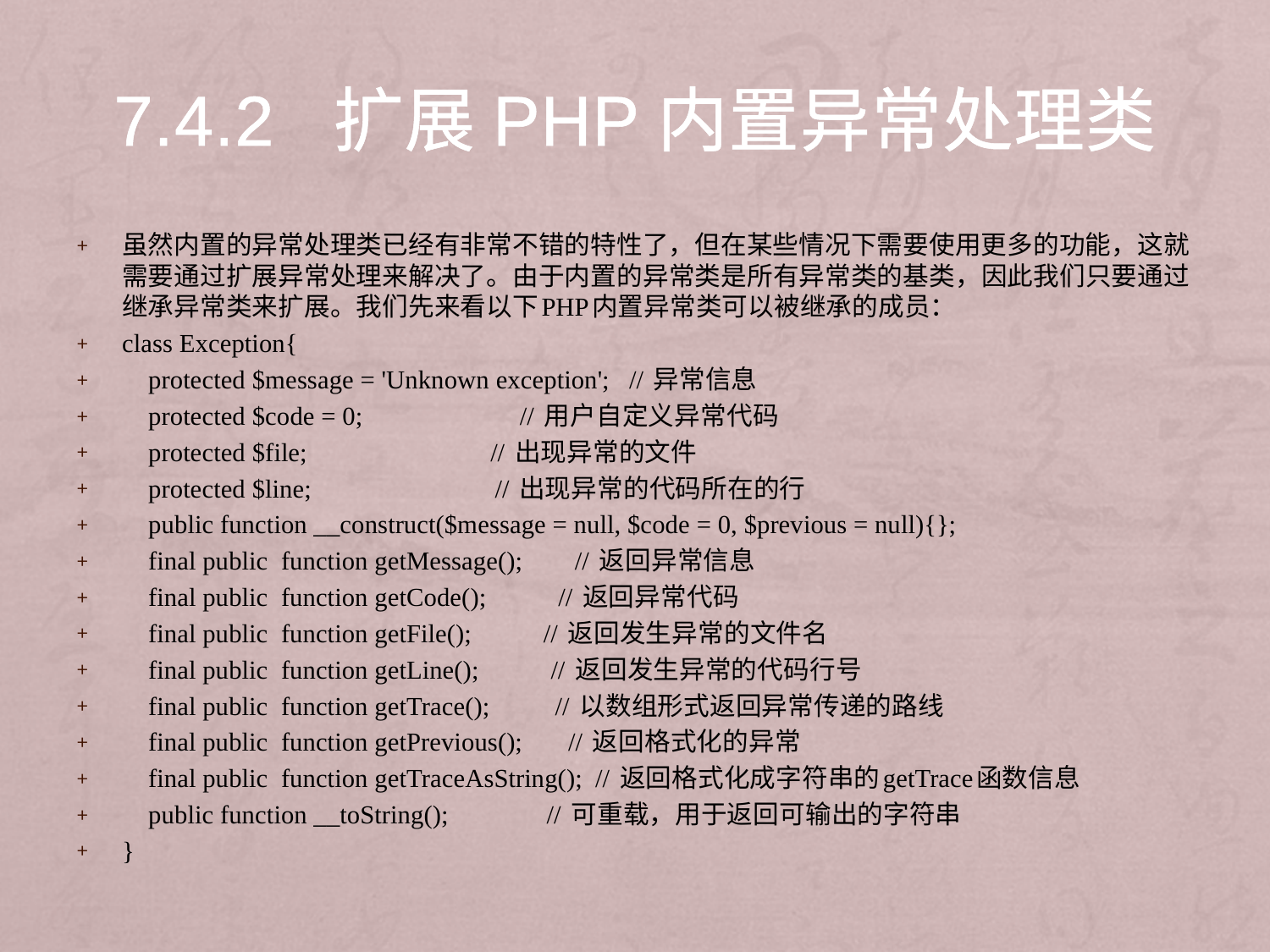

# 7.4.2  扩展PHP内置异常处理类
虽然内置的异常处理类已经有非常不错的特性了，但在某些情况下需要使用更多的功能，这就需要通过扩展异常处理来解决了。由于内置的异常类是所有异常类的基类，因此我们只要通过继承异常类来扩展。我们先来看以下PHP内置异常类可以被继承的成员：
class Exception{
    protected $message = 'Unknown exception';   // 异常信息
    protected $code = 0;                        // 用户自定义异常代码
    protected $file;                            // 出现异常的文件
    protected $line;                            // 出现异常的代码所在的行
    public function __construct($message = null, $code = 0, $previous = null){};
    final public  function getMessage();        // 返回异常信息
    final public  function getCode();           // 返回异常代码
    final public  function getFile();           // 返回发生异常的文件名
    final public  function getLine();           // 返回发生异常的代码行号
    final public  function getTrace();          // 以数组形式返回异常传递的路线
    final public  function getPrevious();       // 返回格式化的异常
    final public  function getTraceAsString();  // 返回格式化成字符串的getTrace函数信息
    public function __toString();               // 可重载，用于返回可输出的字符串
}